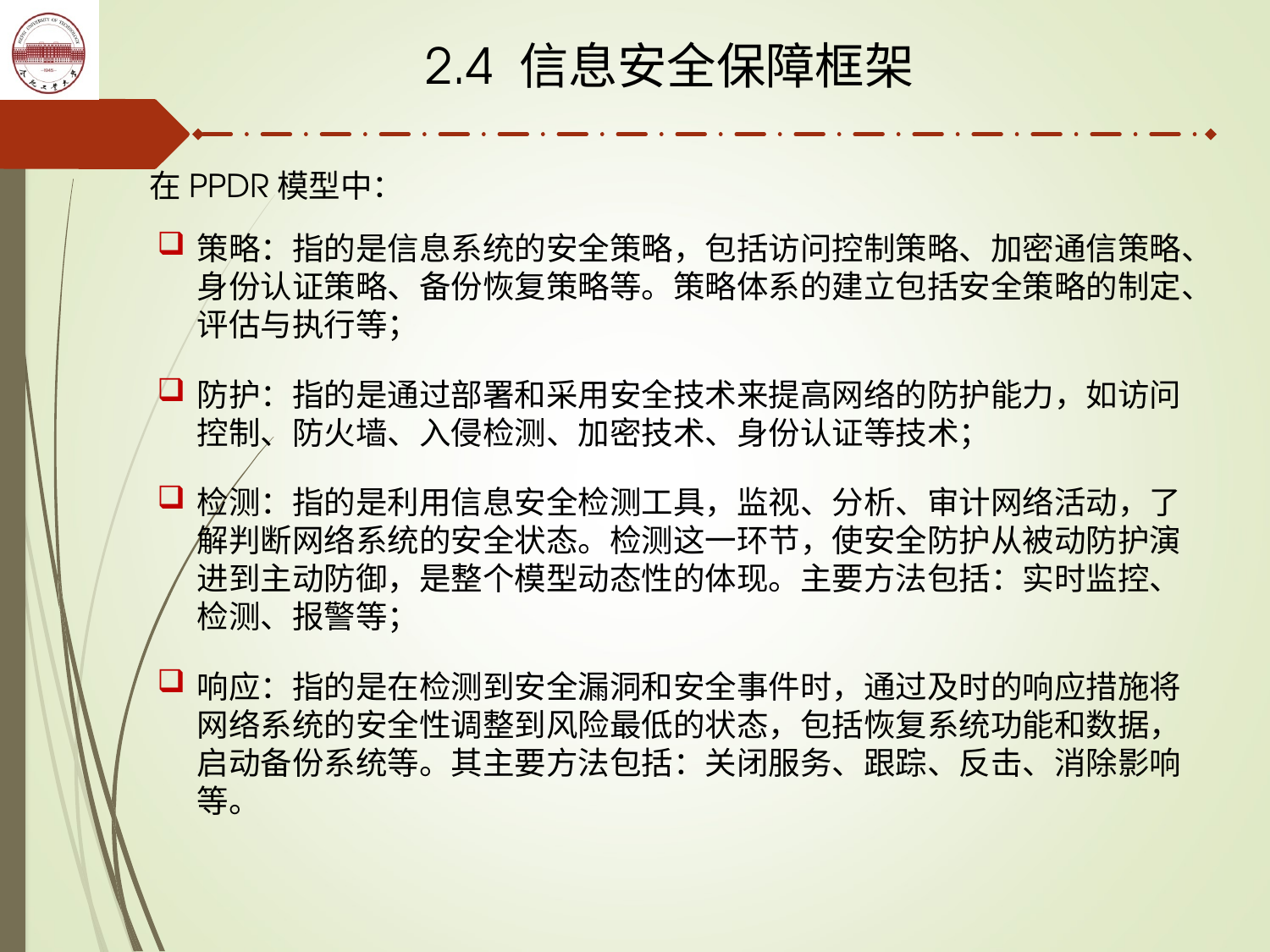

2.4 信息安全保障框架
在PPDR模型中：
策略：指的是信息系统的安全策略，包括访问控制策略、加密通信策略、身份认证策略、备份恢复策略等。策略体系的建立包括安全策略的制定、评估与执行等；
防护：指的是通过部署和采用安全技术来提高网络的防护能力，如访问控制、防火墙、入侵检测、加密技术、身份认证等技术；
检测：指的是利用信息安全检测工具，监视、分析、审计网络活动，了解判断网络系统的安全状态。检测这一环节，使安全防护从被动防护演进到主动防御，是整个模型动态性的体现。主要方法包括：实时监控、检测、报警等；
响应：指的是在检测到安全漏洞和安全事件时，通过及时的响应措施将网络系统的安全性调整到风险最低的状态，包括恢复系统功能和数据，启动备份系统等。其主要方法包括：关闭服务、跟踪、反击、消除影响等。